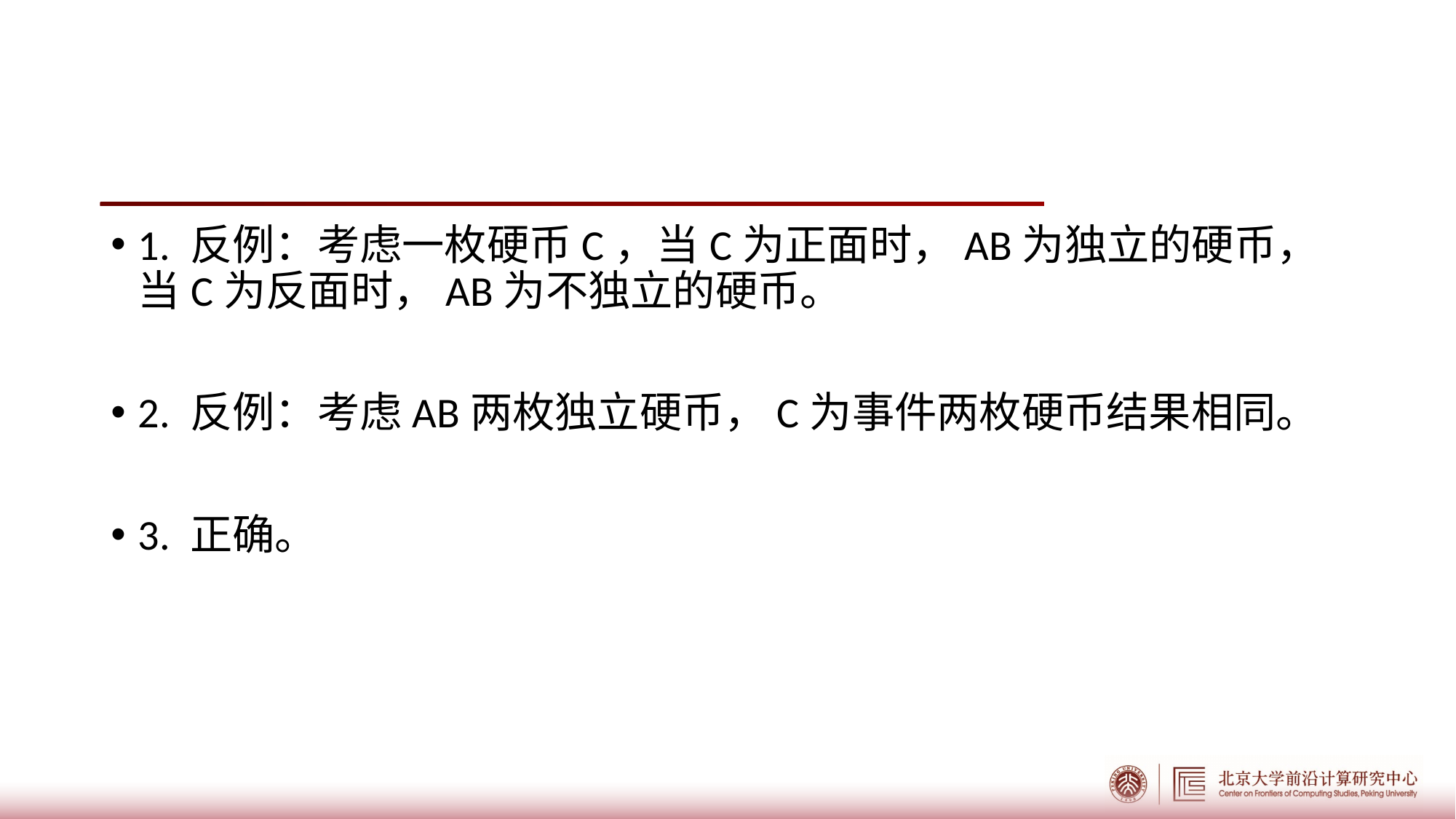

#
1. 反例：考虑一枚硬币C，当C为正面时，AB为独立的硬币，当C为反面时，AB为不独立的硬币。

2. 反例：考虑AB两枚独立硬币，C为事件两枚硬币结果相同。

3. 正确。